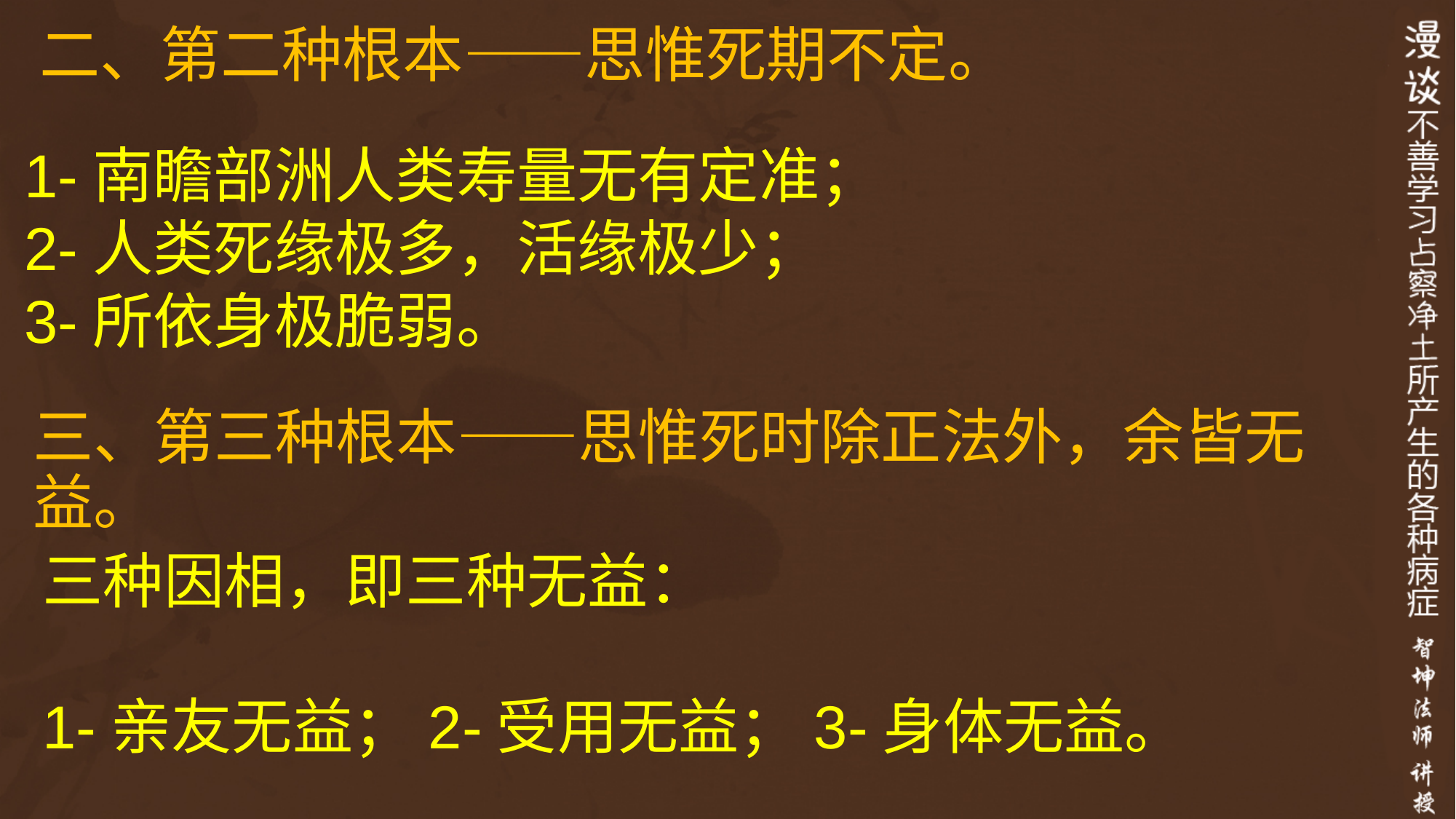

# 二、第二种根本——思惟死期不定。

1-南瞻部洲人类寿量无有定准；
2-人类死缘极多，活缘极少；
3-所依身极脆弱。
三、第三种根本——思惟死时除正法外，余皆无益。

三种因相，即三种无益：

1-亲友无益；2-受用无益；3-身体无益。